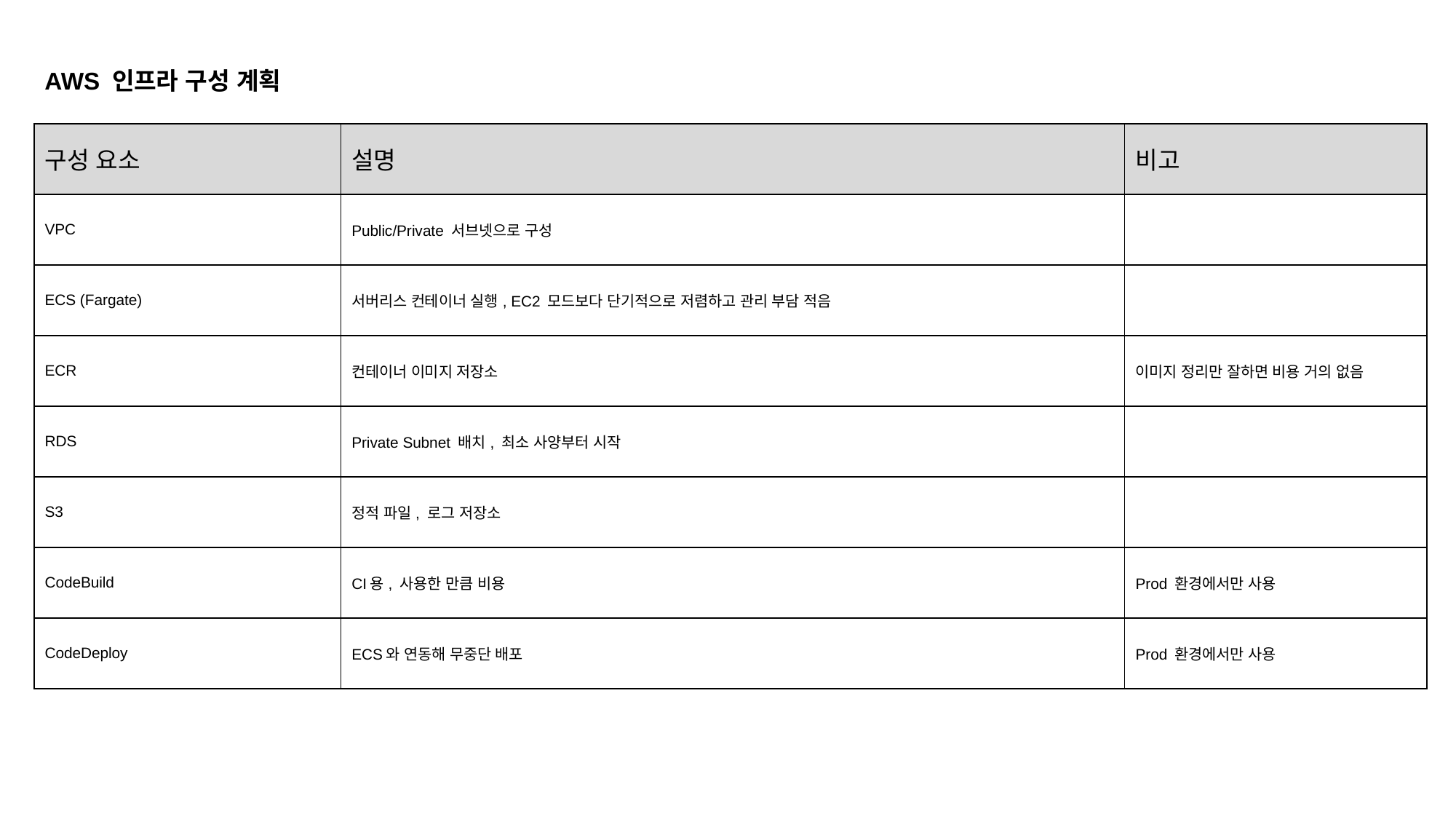

| AWS 인프라 구성 계획 |  |  |
| --- | --- | --- |
| 구성 요소 | 설명 | 비고 |
| VPC | Public/Private 서브넷으로 구성 |  |
| ECS (Fargate) | 서버리스 컨테이너 실행, EC2 모드보다 단기적으로 저렴하고 관리 부담 적음 |  |
| ECR | 컨테이너 이미지 저장소 | 이미지 정리만 잘하면 비용 거의 없음 |
| RDS | Private Subnet 배치, 최소 사양부터 시작 |  |
| S3 | 정적 파일, 로그 저장소 |  |
| CodeBuild | CI용, 사용한 만큼 비용 | Prod 환경에서만 사용 |
| CodeDeploy | ECS와 연동해 무중단 배포 | Prod 환경에서만 사용 |